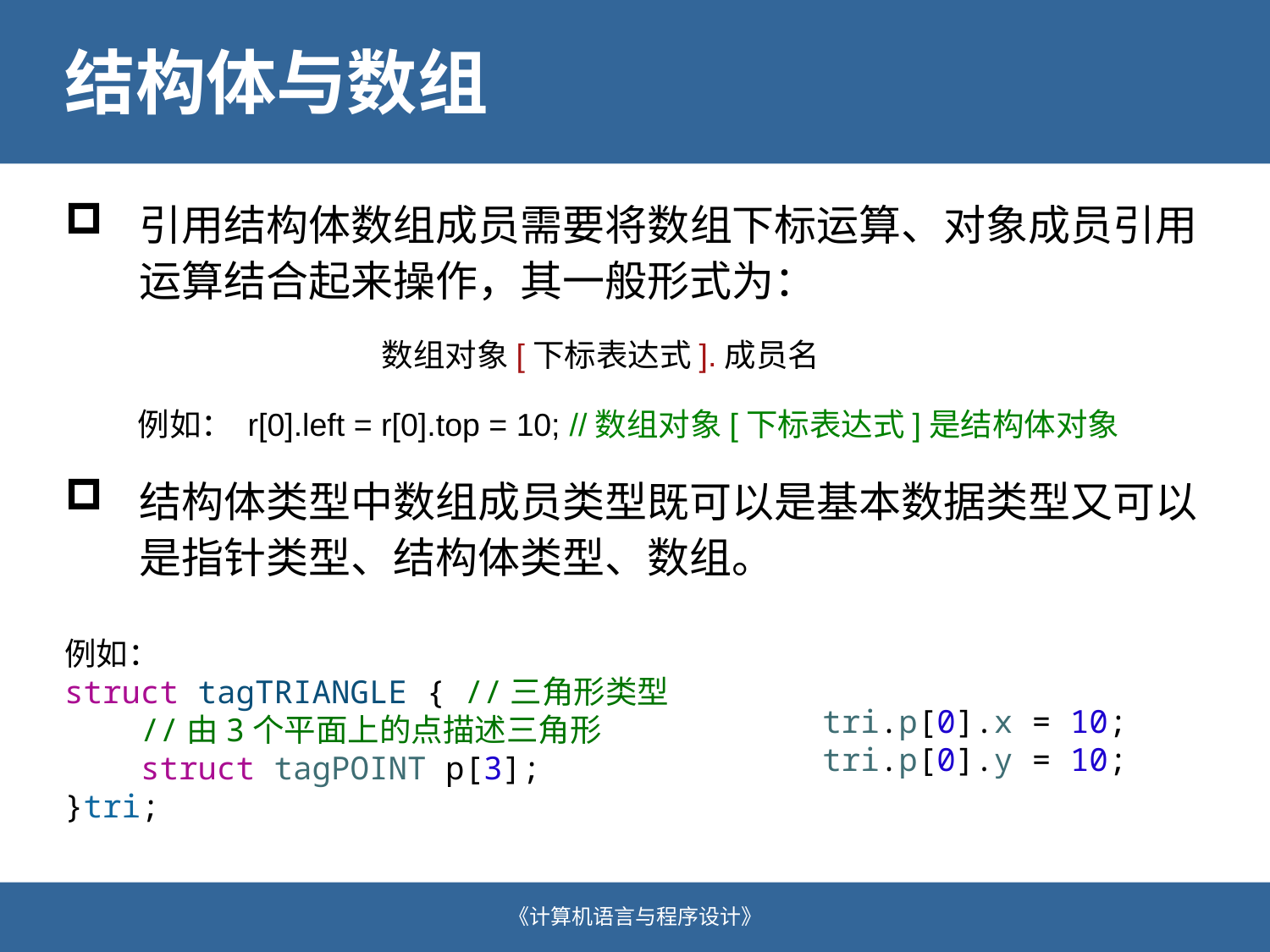

# 结构体与数组
引用结构体数组成员需要将数组下标运算、对象成员引用运算结合起来操作，其一般形式为：

结构体类型中数组成员类型既可以是基本数据类型又可以是指针类型、结构体类型、数组。
数组对象[下标表达式].成员名
例如： r[0].left = r[0].top = 10; //数组对象[下标表达式]是结构体对象
例如：
struct tagTRIANGLE { //三角形类型
    //由3个平面上的点描述三角形
    struct tagPOINT p[3];
}tri;
tri.p[0].x = 10;
tri.p[0].y = 10;

《计算机语言与程序设计》
18